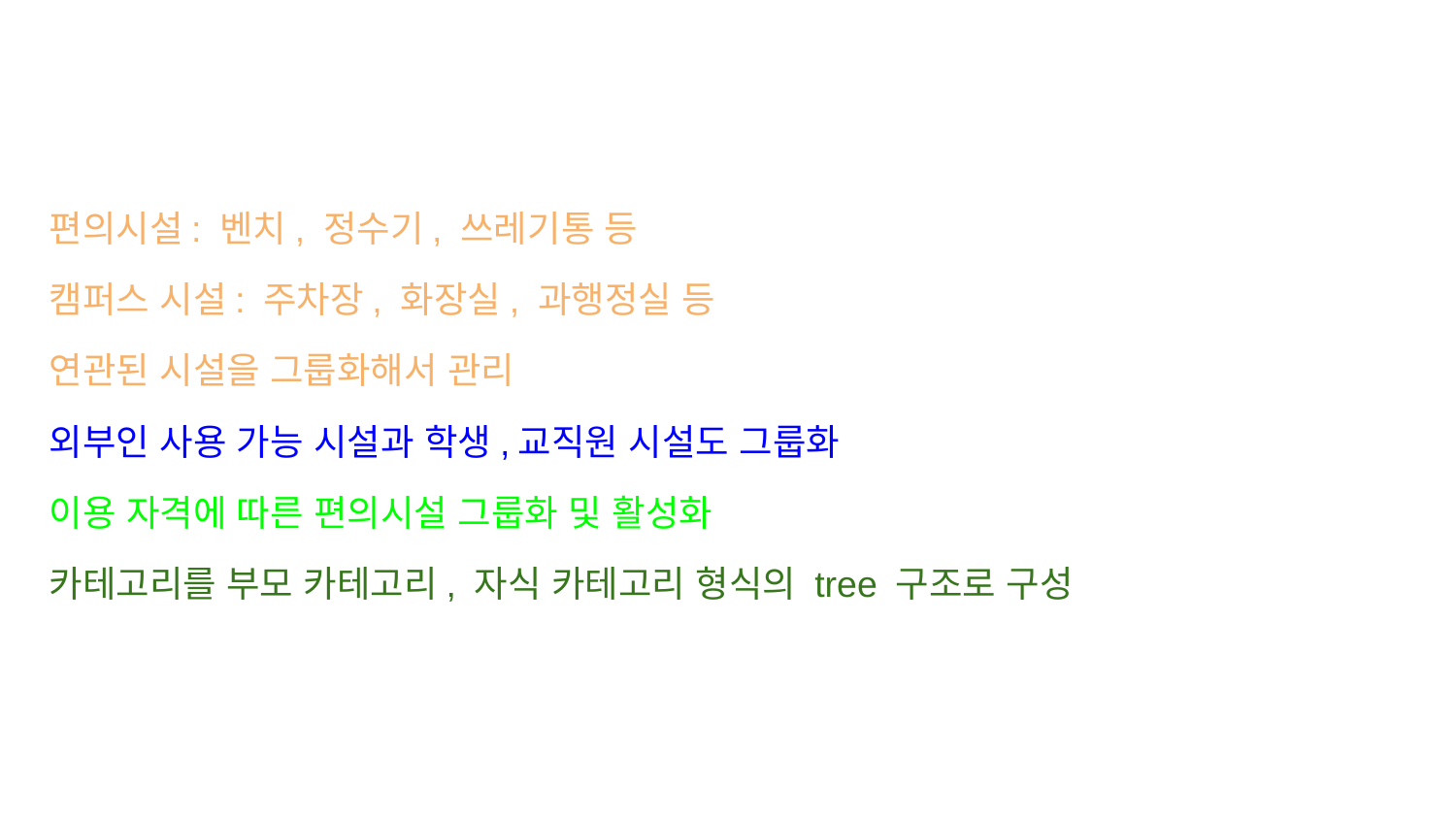

#
편의시설: 벤치, 정수기, 쓰레기통 등
캠퍼스 시설: 주차장, 화장실, 과행정실 등
연관된 시설을 그룹화해서 관리
외부인 사용 가능 시설과 학생,교직원 시설도 그룹화
이용 자격에 따른 편의시설 그룹화 및 활성화
카테고리를 부모 카테고리, 자식 카테고리 형식의 tree 구조로 구성